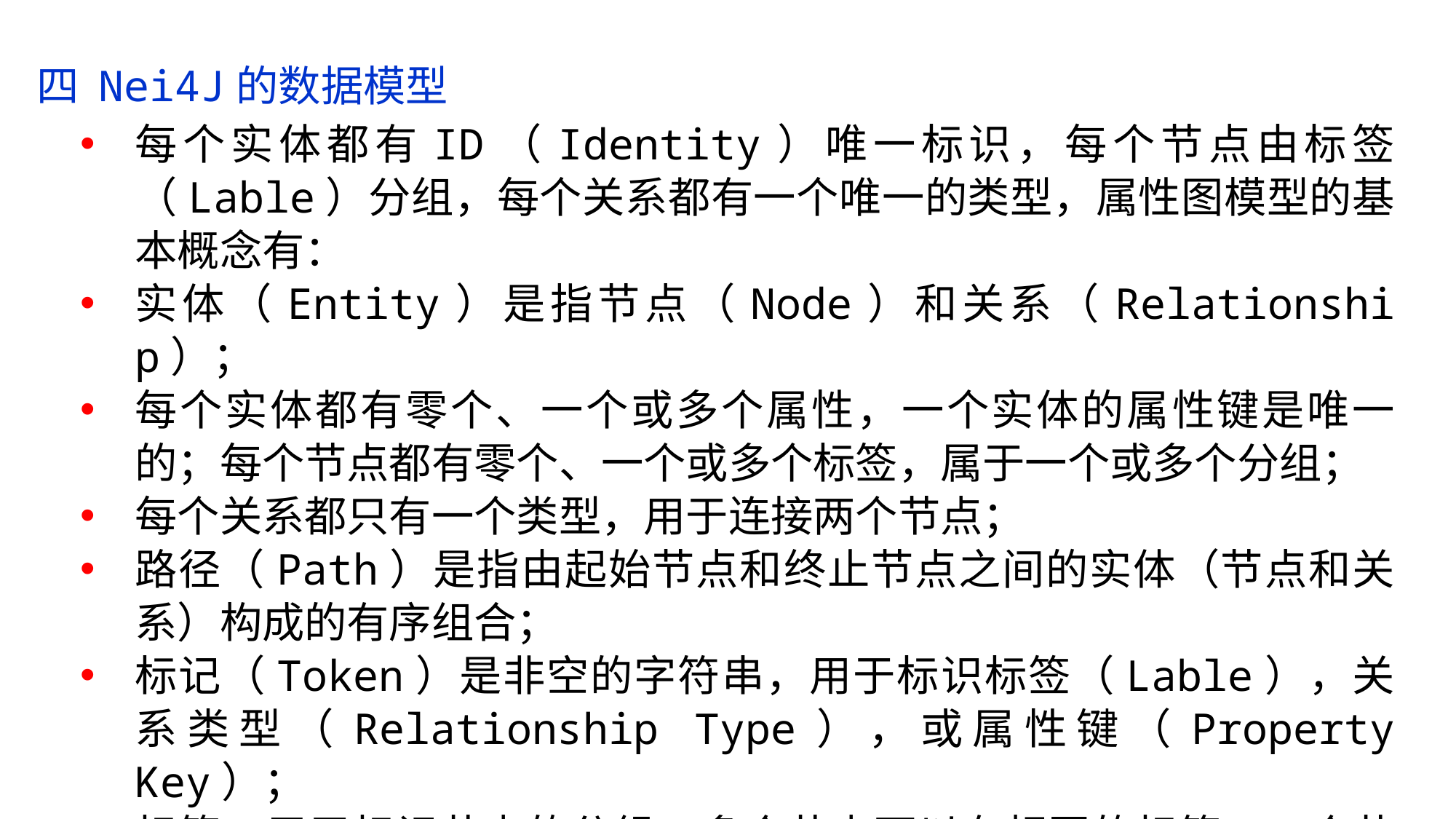

四 Nei4J的数据模型
每个实体都有ID（Identity）唯一标识，每个节点由标签（Lable）分组，每个关系都有一个唯一的类型，属性图模型的基本概念有：
实体（Entity）是指节点（Node）和关系（Relationship）；
每个实体都有零个、一个或多个属性，一个实体的属性键是唯一的；每个节点都有零个、一个或多个标签，属于一个或多个分组；
每个关系都只有一个类型，用于连接两个节点；
路径（Path）是指由起始节点和终止节点之间的实体（节点和关系）构成的有序组合；
标记（Token）是非空的字符串，用于标识标签（Lable），关系类型（Relationship Type），或属性键（Property Key）；
标签：用于标记节点的分组，多个节点可以有相同的标签，一个节点可以有多个Lable，Lable用于对节点进行分组；
关系类型：用于标记关系的类型，多个关系可以有相同的关系类型